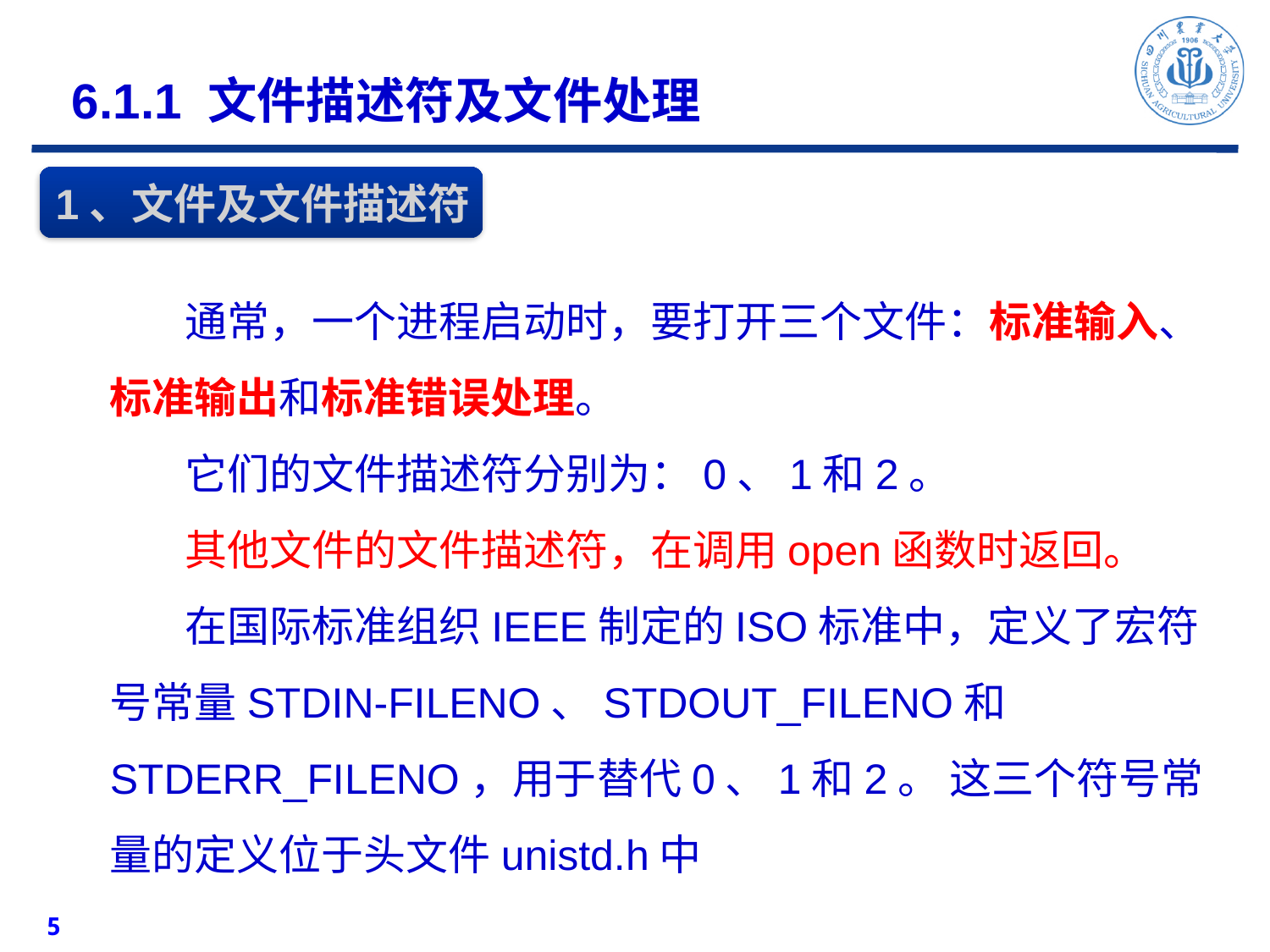

6.1.1 文件描述符及文件处理
1、文件及文件描述符
通常，一个进程启动时，要打开三个文件：标准输入、标准输出和标准错误处理。
它们的文件描述符分别为：0、1和2。
其他文件的文件描述符，在调用open函数时返回。
在国际标准组织IEEE制定的ISO标准中，定义了宏符号常量STDIN-FILENO、STDOUT_FILENO和STDERR_FILENO，用于替代0、1和2。 这三个符号常量的定义位于头文件unistd.h中